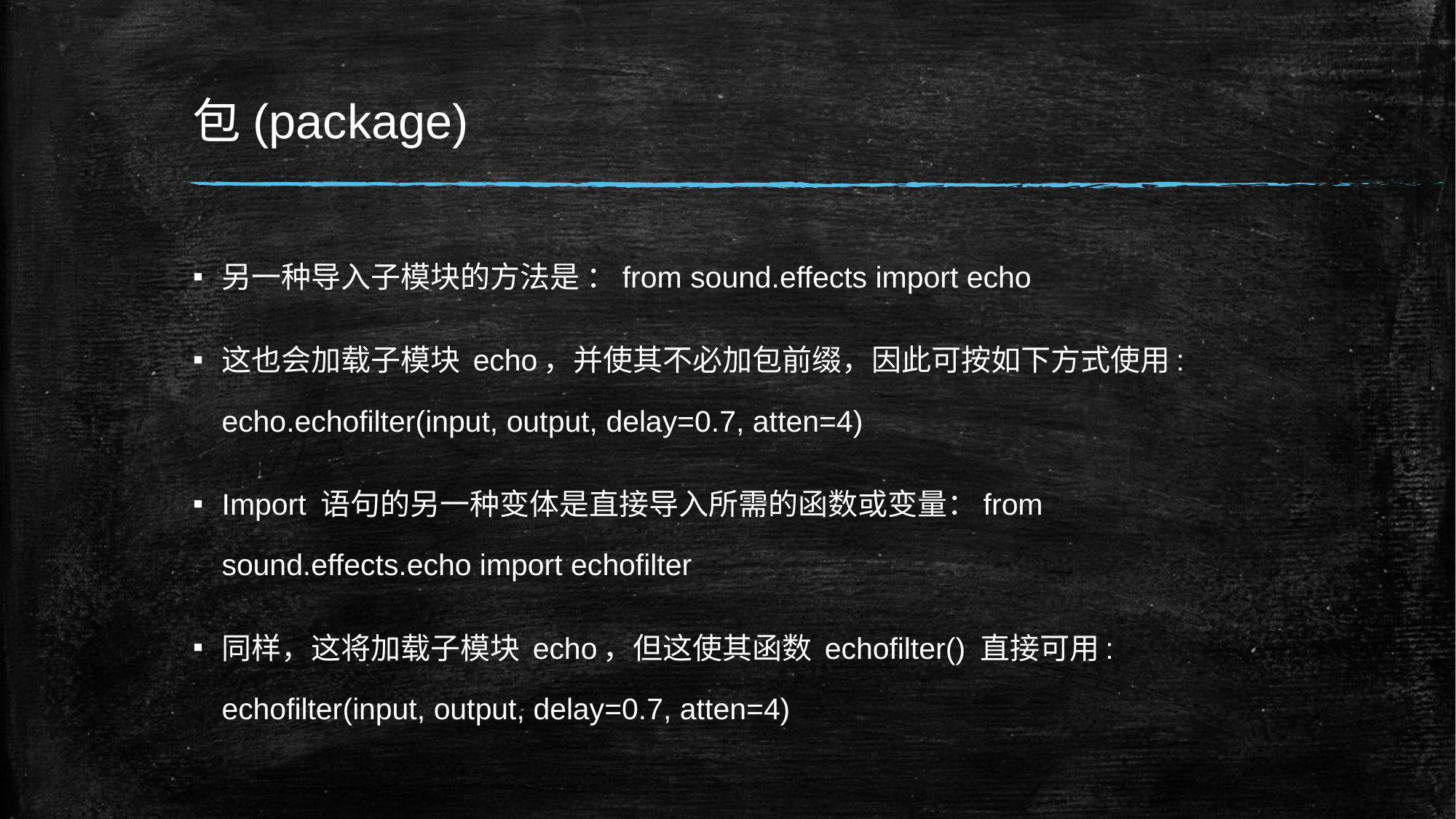

# 包(package)
另一种导入子模块的方法是 ：from sound.effects import echo
这也会加载子模块 echo，并使其不必加包前缀，因此可按如下方式使用:  echo.echofilter(input, output, delay=0.7, atten=4)
Import 语句的另一种变体是直接导入所需的函数或变量：from sound.effects.echo import echofilter
同样，这将加载子模块 echo，但这使其函数 echofilter() 直接可用: echofilter(input, output, delay=0.7, atten=4)